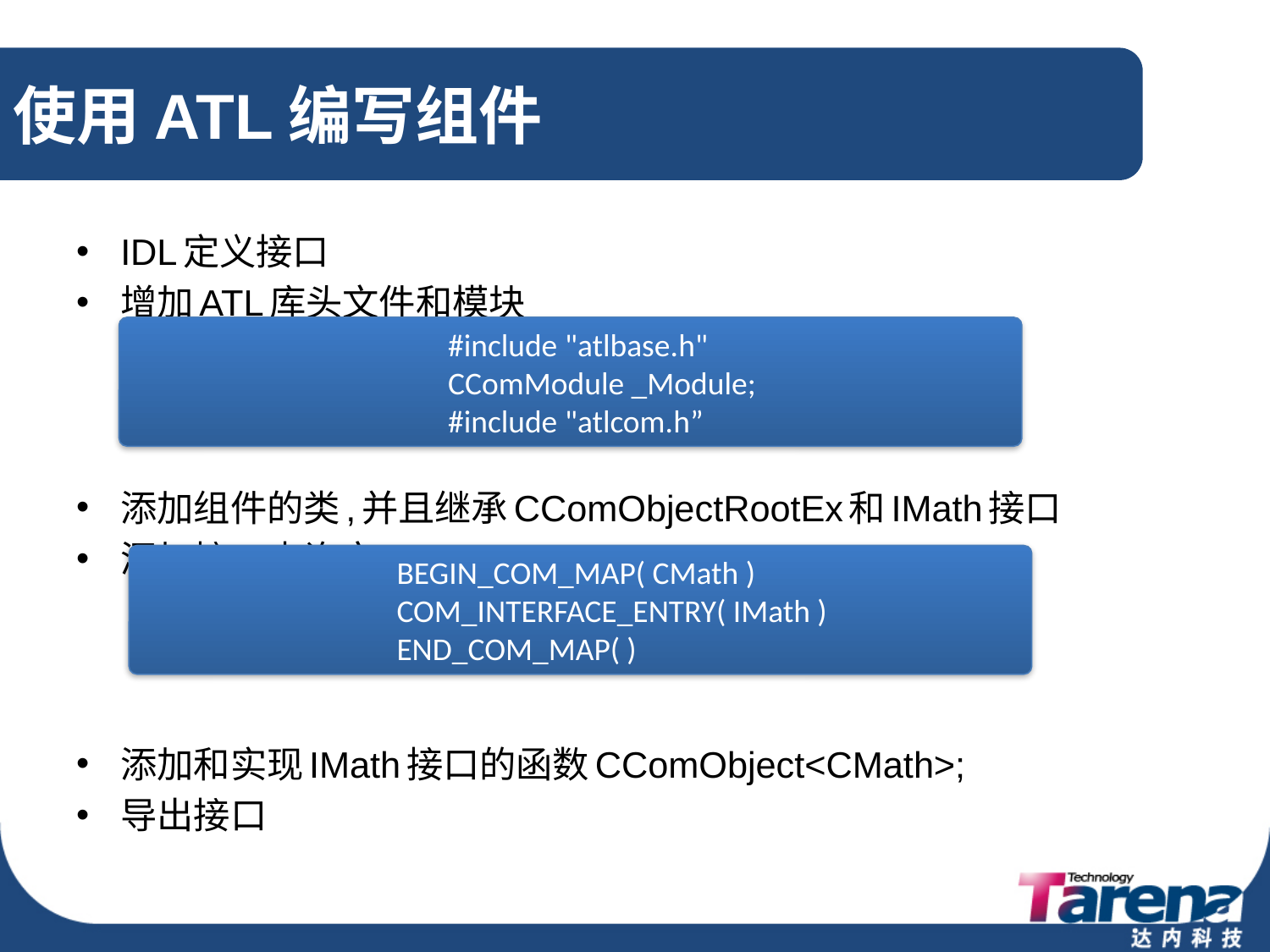

# 使用ATL编写组件
IDL定义接口
增加ATL库头文件和模块

添加组件的类,并且继承CComObjectRootEx和IMath接口
添加接口查询宏

添加和实现IMath接口的函数CComObject<CMath>;
导出接口
#include "atlbase.h"
CComModule _Module;
#include "atlcom.h”
BEGIN_COM_MAP( CMath )
COM_INTERFACE_ENTRY( IMath )
END_COM_MAP( )